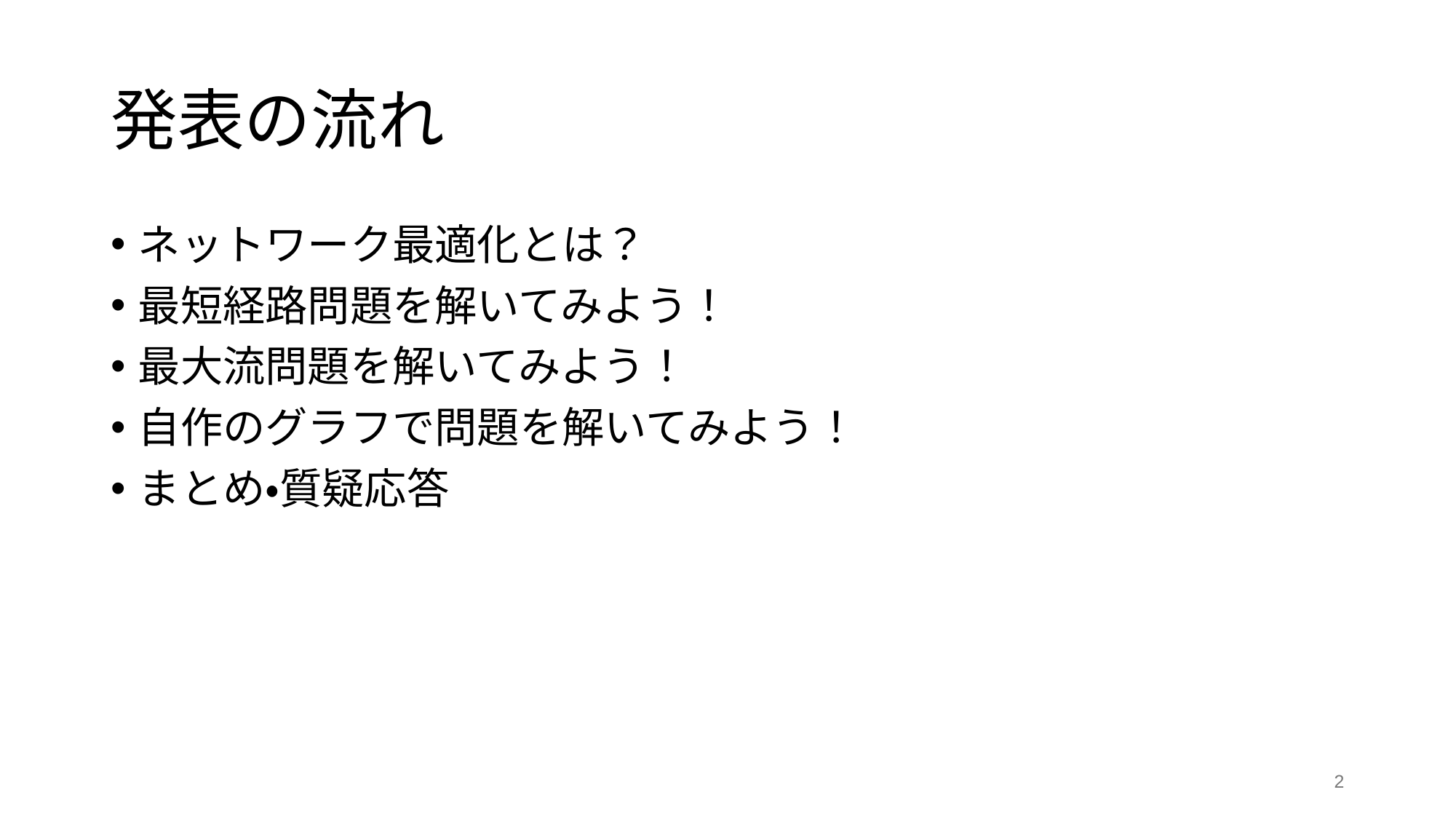

# 発表の流れ
ネットワーク最適化とは？
最短経路問題を解いてみよう！
最大流問題を解いてみよう！
自作のグラフで問題を解いてみよう！
まとめ・質疑応答
2